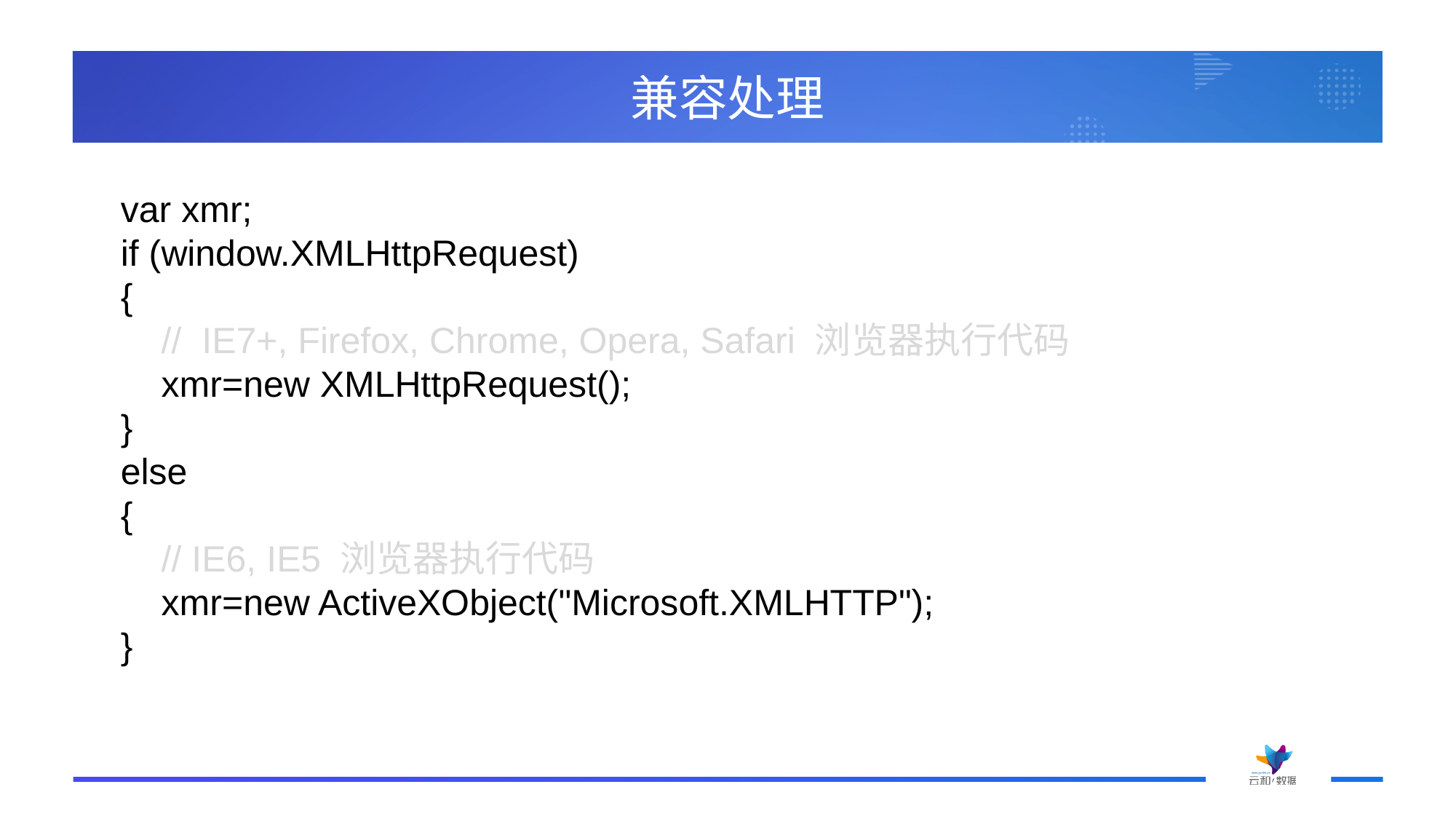

# 兼容处理

var xmr;
if (window.XMLHttpRequest)
{
    //  IE7+, Firefox, Chrome, Opera, Safari 浏览器执行代码
    xmr=new XMLHttpRequest();
}
else
{
    // IE6, IE5 浏览器执行代码
    xmr=new ActiveXObject("Microsoft.XMLHTTP");
}